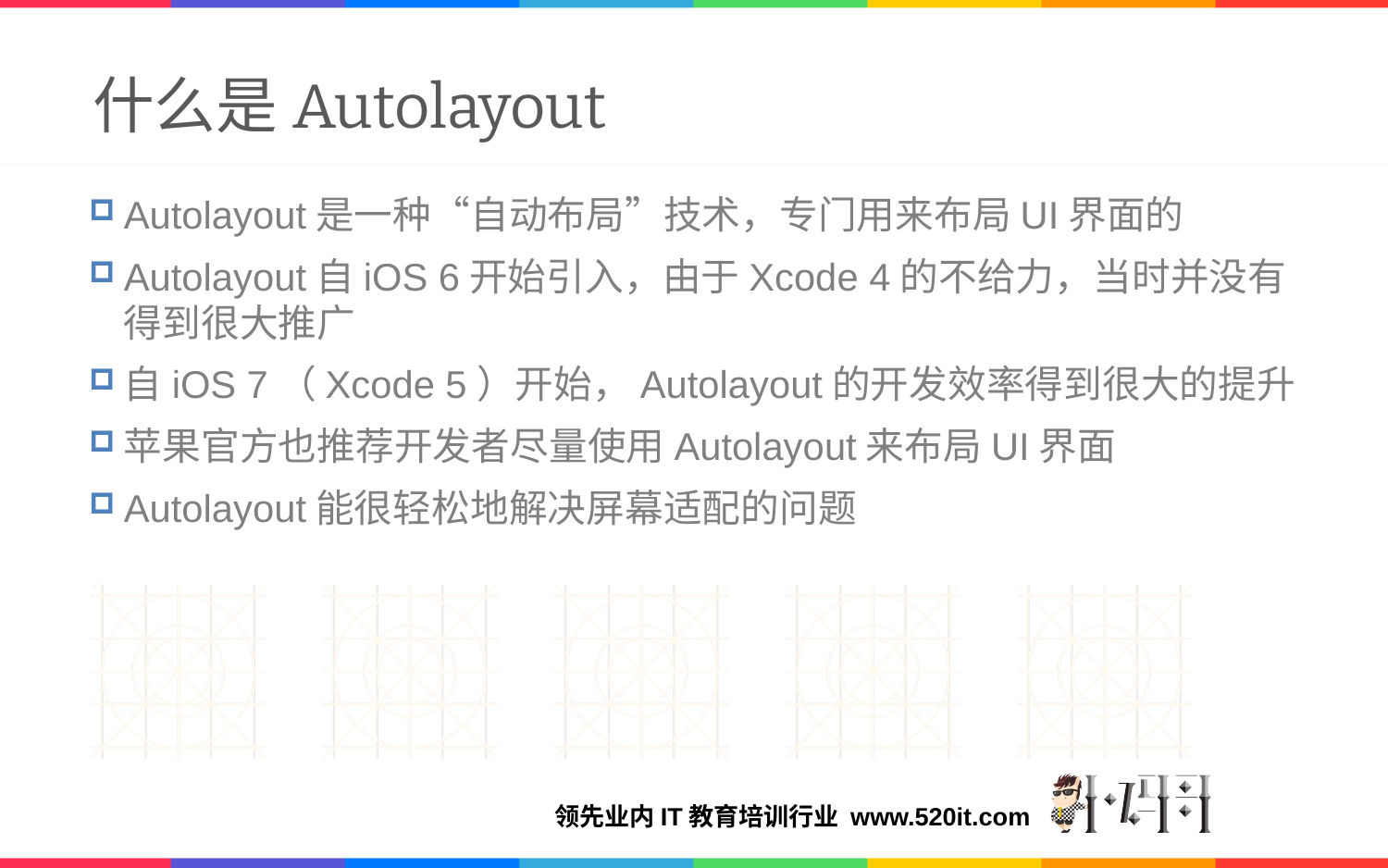

# 什么是Autolayout
Autolayout是一种“自动布局”技术，专门用来布局UI界面的
Autolayout自iOS 6开始引入，由于Xcode 4的不给力，当时并没有得到很大推广
自iOS 7（Xcode 5）开始，Autolayout的开发效率得到很大的提升
苹果官方也推荐开发者尽量使用Autolayout来布局UI界面
Autolayout能很轻松地解决屏幕适配的问题